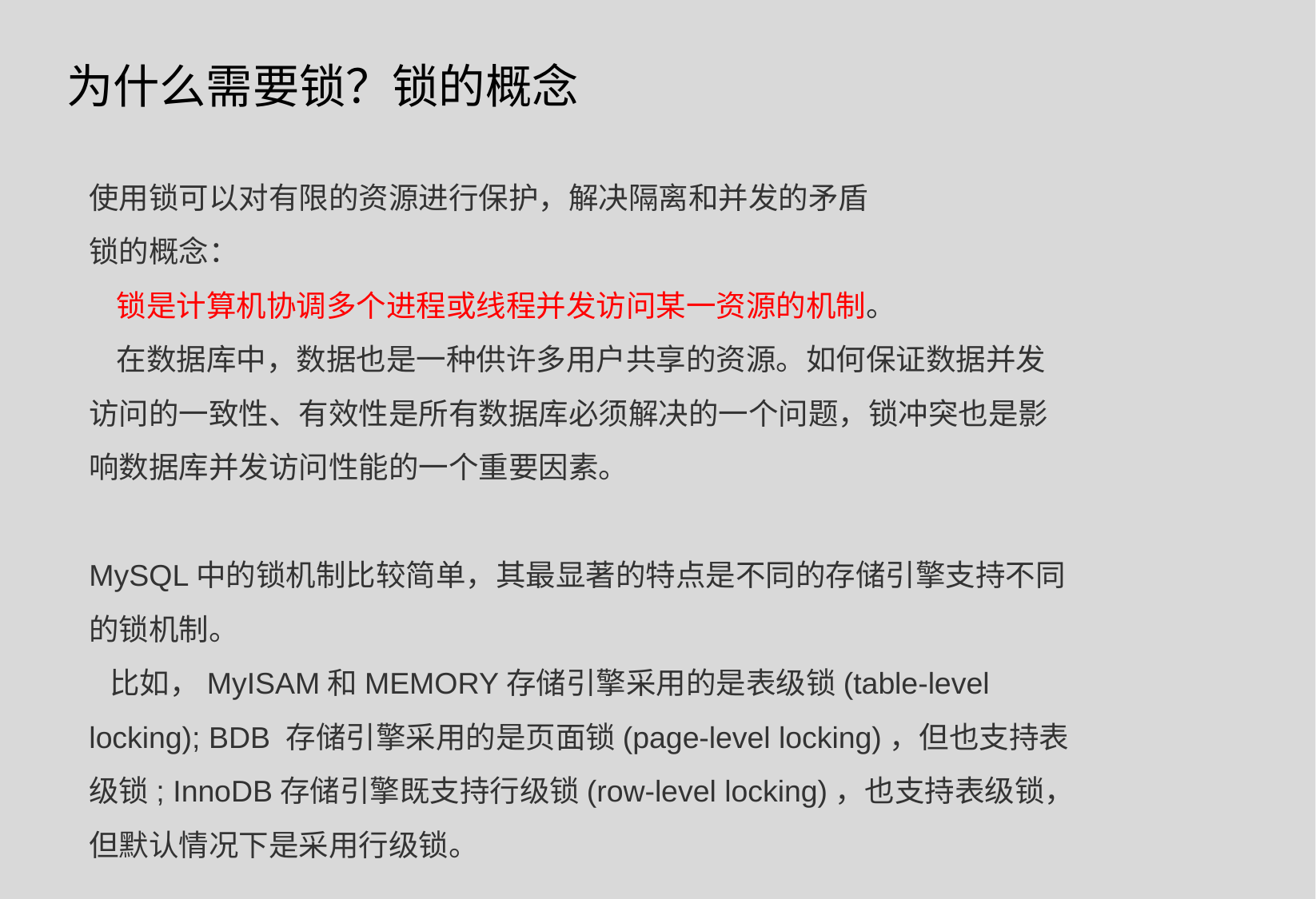

为什么需要锁？锁的概念
使用锁可以对有限的资源进行保护，解决隔离和并发的矛盾
锁的概念：
   锁是计算机协调多个进程或线程并发访问某一资源的机制。
   在数据库中，数据也是一种供许多用户共享的资源。如何保证数据并发访问的一致性、有效性是所有数据库必须解决的一个问题，锁冲突也是影响数据库并发访问性能的一个重要因素。

MySQL中的锁机制比较简单，其最显著的特点是不同的存储引擎支持不同的锁机制。
  比如，MyISAM和MEMORY存储引擎采用的是表级锁(table-level locking); BDB 存储引擎采用的是页面锁(page-level locking)，但也支持表级锁; InnoDB存储引擎既支持行级锁(row-level locking)，也支持表级锁，但默认情况下是采用行级锁。